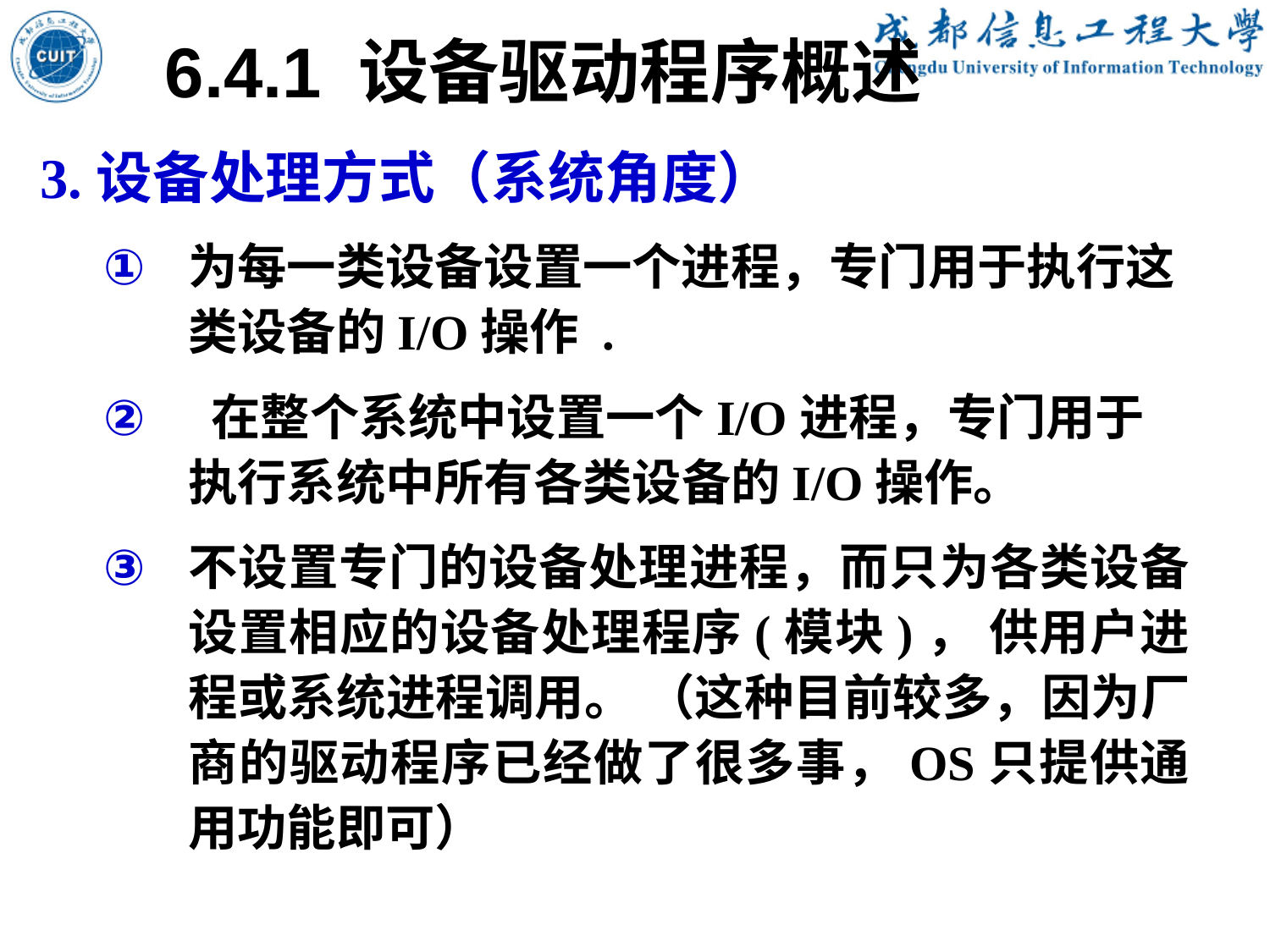

6.4.1 设备驱动程序概述
3.设备处理方式（系统角度）
为每一类设备设置一个进程，专门用于执行这类设备的I/O操作 .
 在整个系统中设置一个I/O进程，专门用于执行系统中所有各类设备的I/O操作。
不设置专门的设备处理进程，而只为各类设备设置相应的设备处理程序(模块)， 供用户进程或系统进程调用。 （这种目前较多，因为厂商的驱动程序已经做了很多事，OS只提供通用功能即可）